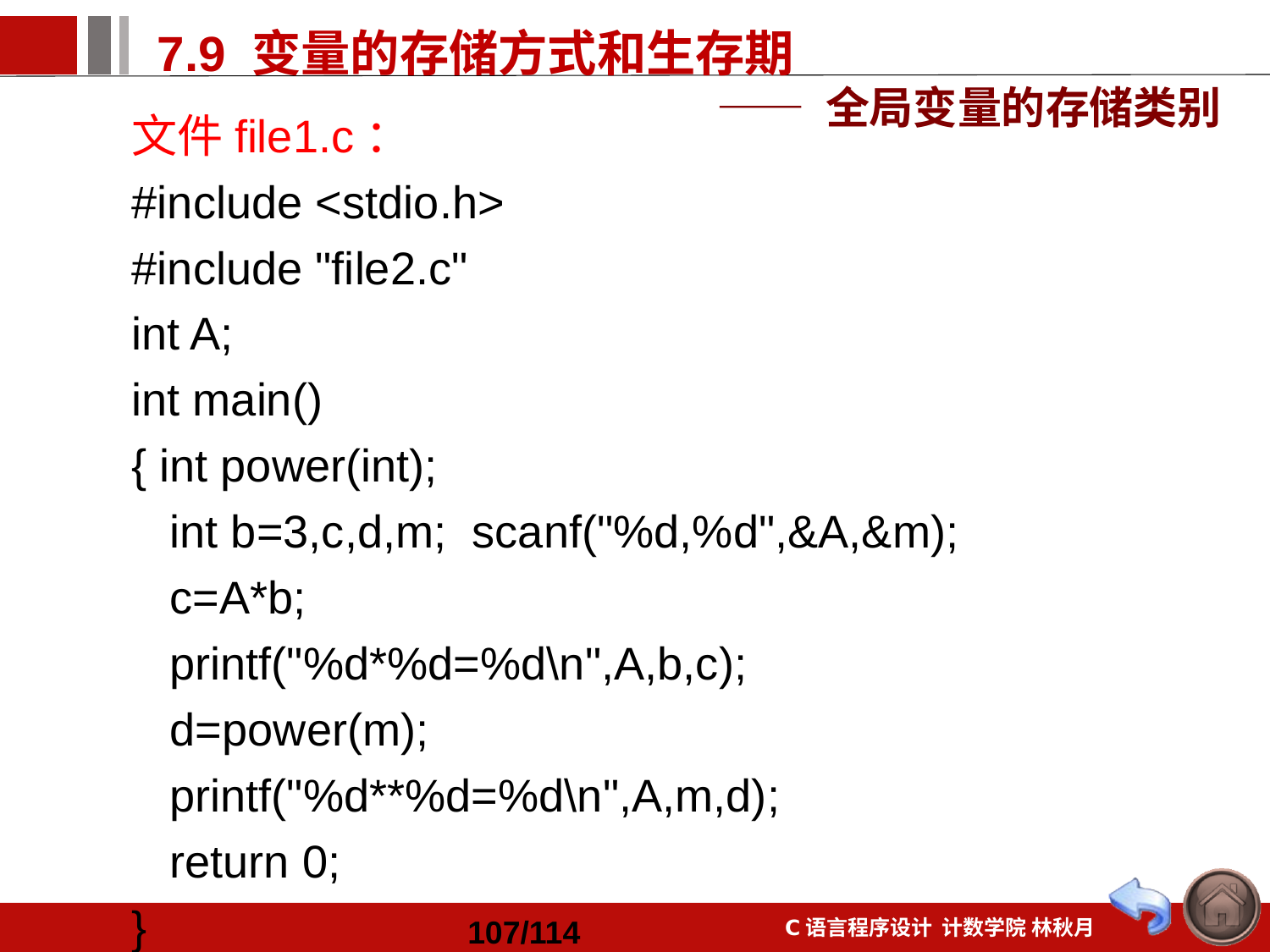

—— 全局变量的存储类别
文件file1.c：
#include <stdio.h>
#include "file2.c"
int A;
int main()
{ int power(int);
   int b=3,c,d,m;  scanf("%d,%d",&A,&m);
   c=A*b;
   printf("%d*%d=%d\n",A,b,c);
   d=power(m);
   printf("%d**%d=%d\n",A,m,d);
   return 0;
}